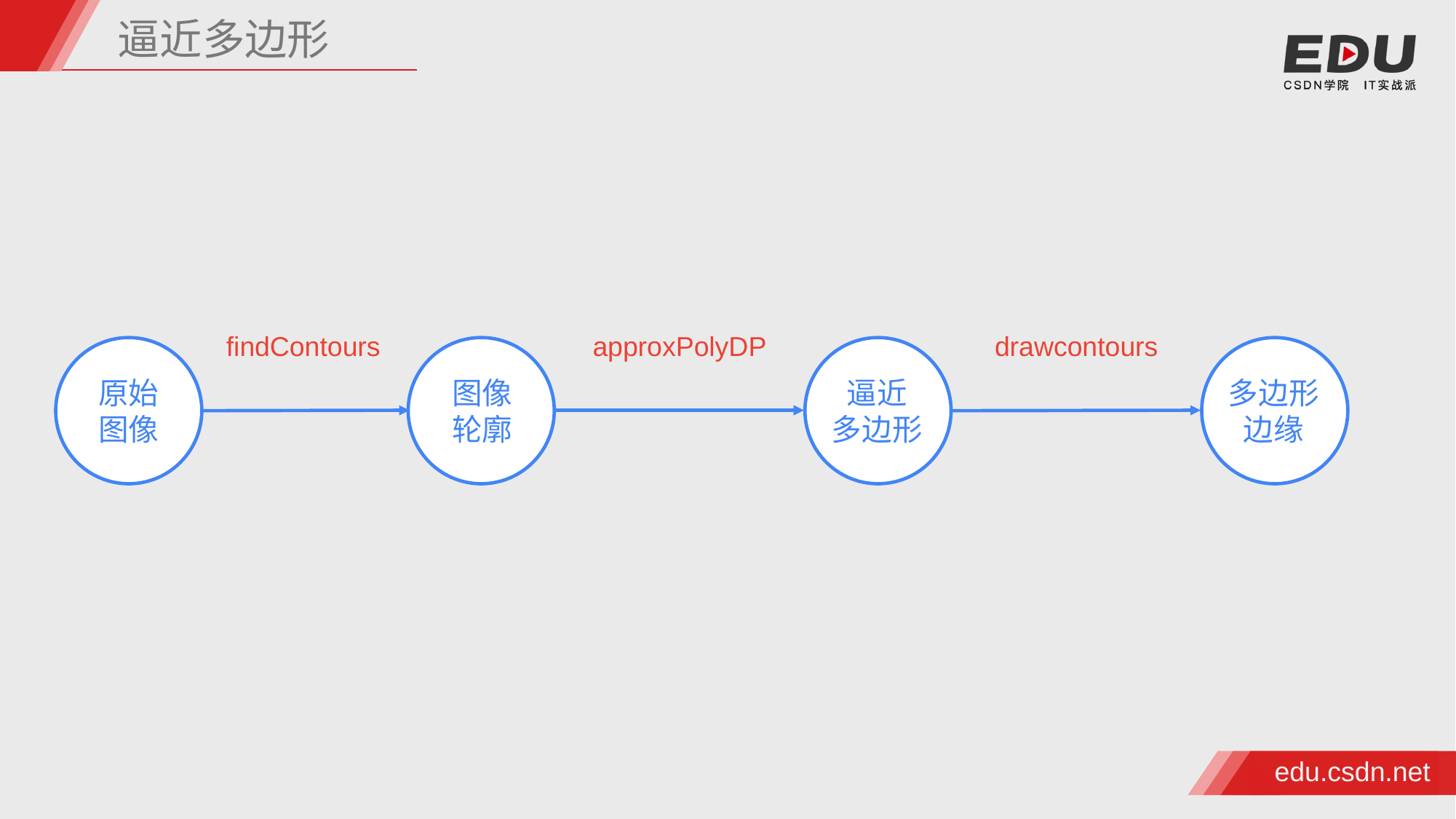

逼近多边形

findContours
approxPolyDP
drawcontours

原始
图像
图像
轮廓
逼近
多边形
多边形
边缘